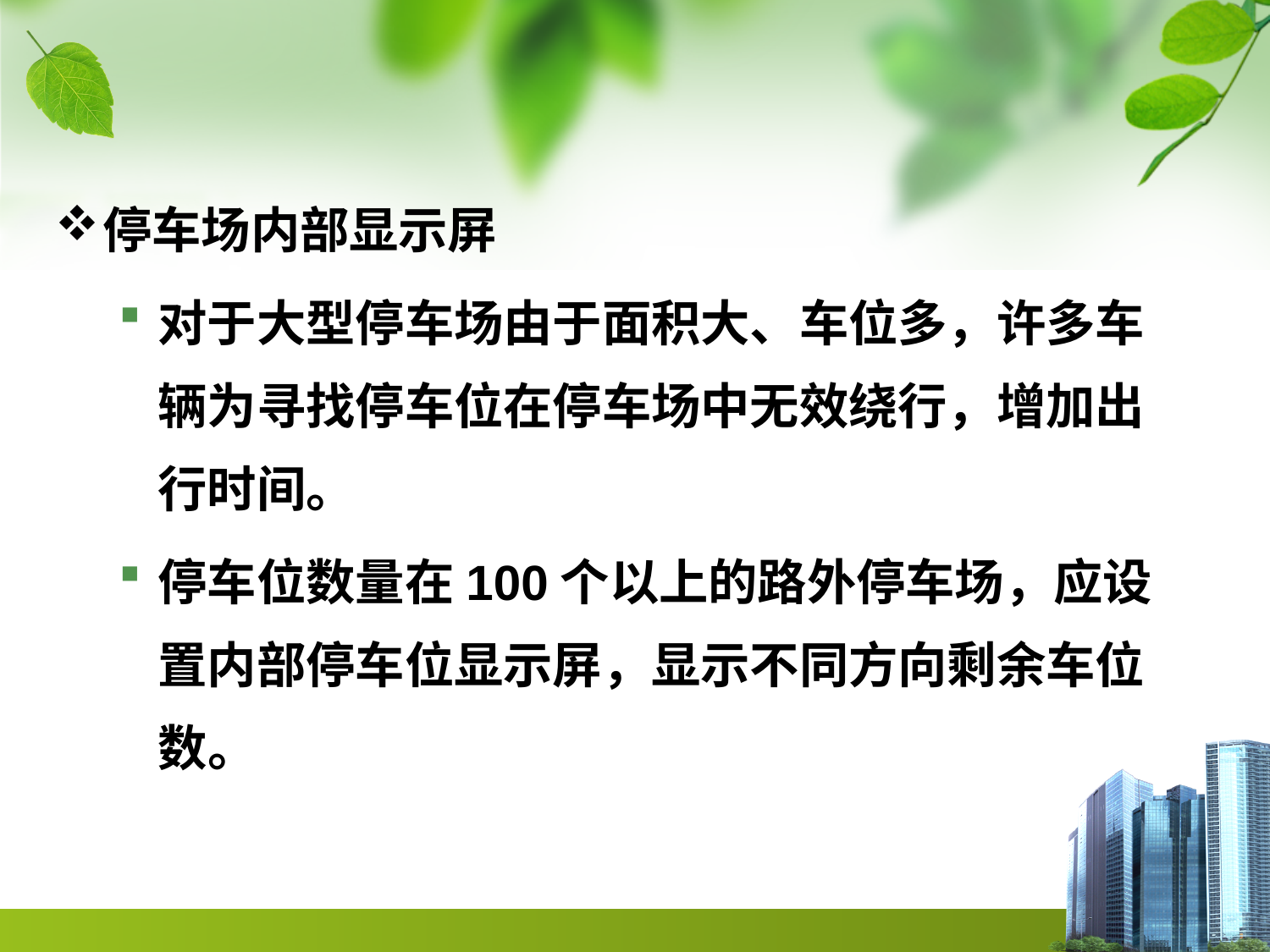

#
停车场内部显示屏
对于大型停车场由于面积大、车位多，许多车辆为寻找停车位在停车场中无效绕行，增加出行时间。
停车位数量在100个以上的路外停车场，应设置内部停车位显示屏，显示不同方向剩余车位数。